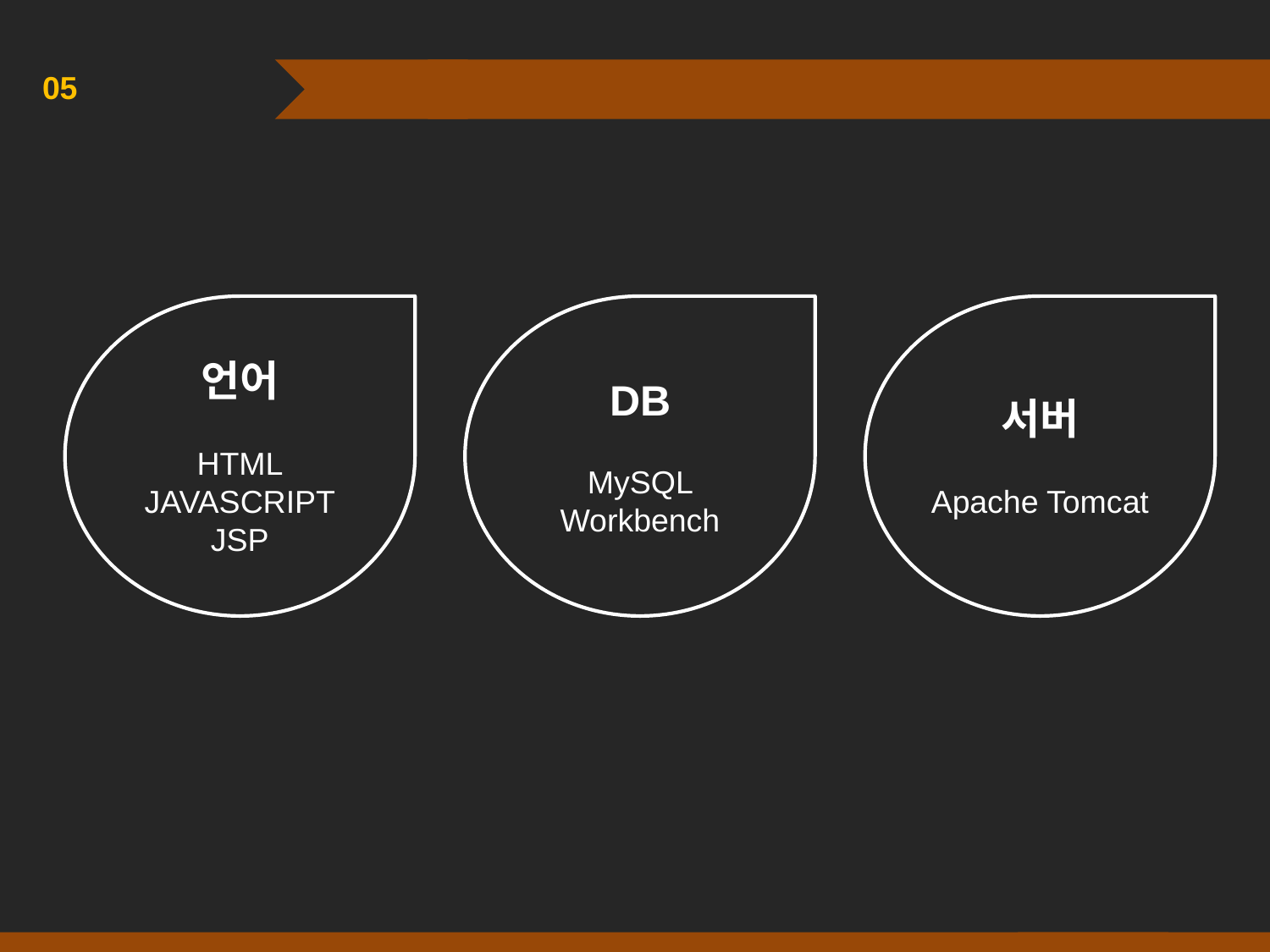

05 개발 환경
언어

HTML
JAVASCRIPT
JSP
DB

MySQL Workbench
서버

Apache Tomcat